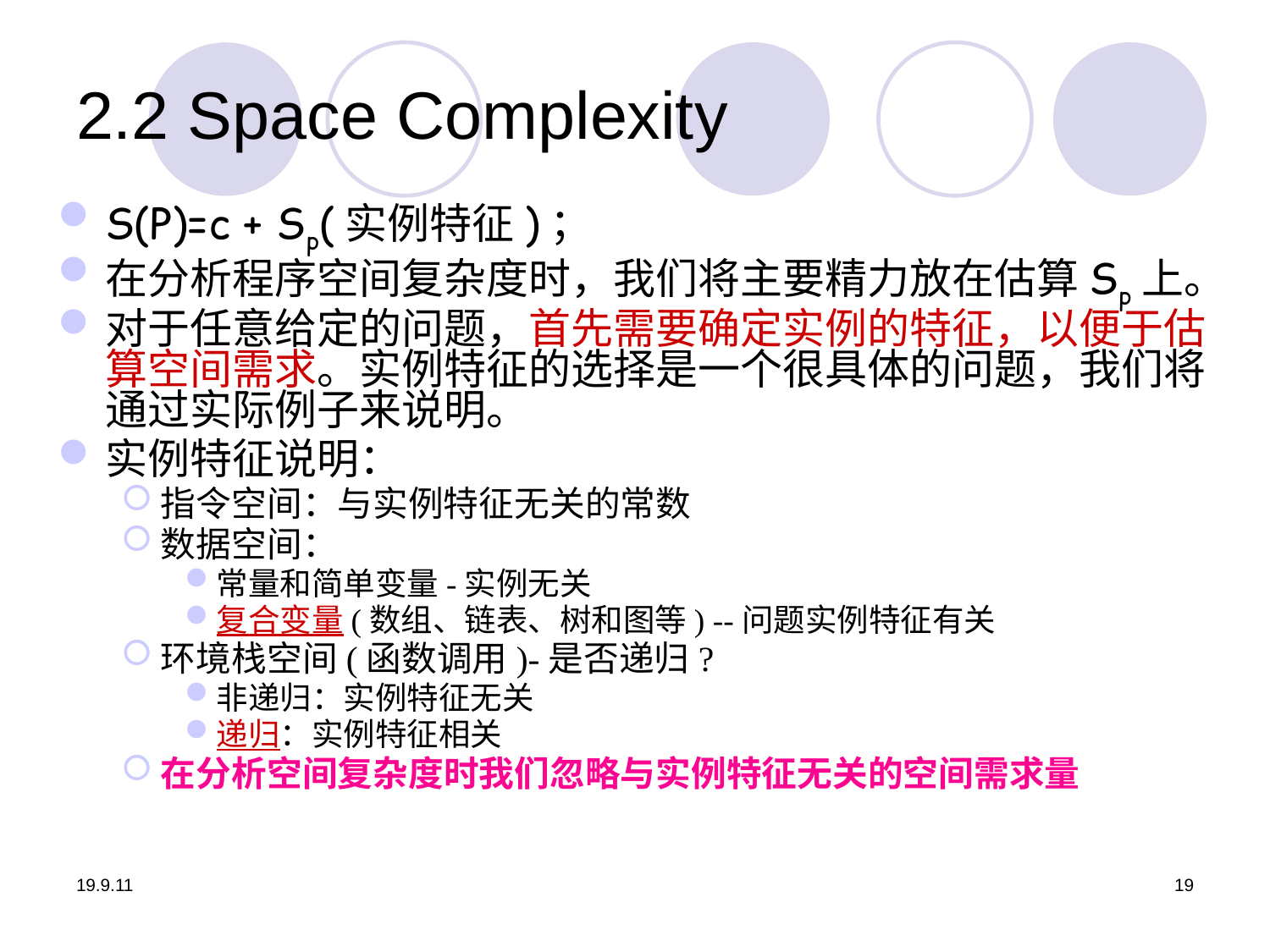

# 2.2 Space Complexity
S(P)=c + Sp(实例特征)；
在分析程序空间复杂度时，我们将主要精力放在估算Sp上。
对于任意给定的问题，首先需要确定实例的特征，以便于估算空间需求。实例特征的选择是一个很具体的问题，我们将通过实际例子来说明。
实例特征说明：
指令空间：与实例特征无关的常数
数据空间：
常量和简单变量-实例无关
复合变量(数组、链表、树和图等) --问题实例特征有关
环境栈空间(函数调用)-是否递归?
非递归：实例特征无关
递归：实例特征相关
在分析空间复杂度时我们忽略与实例特征无关的空间需求量

19.9.11
19